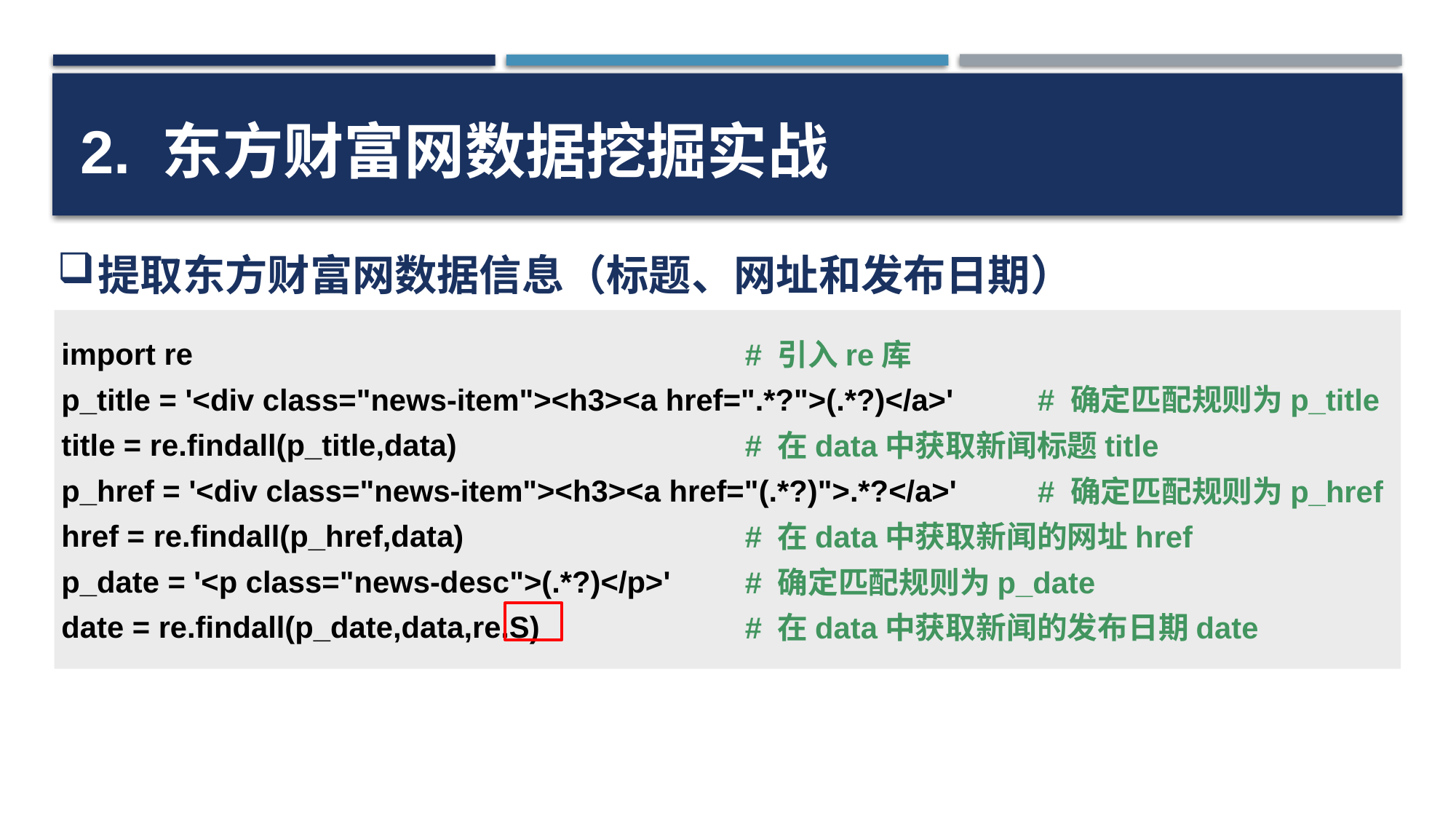

2. 东方财富网数据挖掘实战
提取东方财富网数据信息（标题、网址和发布日期）

import re
p_title = '<div class="news-item"><h3><a href=".*?">(.*?)</a>'
title = re.findall(p_title,data)
p_href = '<div class="news-item"><h3><a href="(.*?)">.*?</a>'
href = re.findall(p_href,data)
p_date = '<p class="news-desc">(.*?)</p>'
date = re.findall(p_date,data,re.S)
# 引入re库
                                   # 确定匹配规则为p_title
# 在data中获取新闻标题title
                                   # 确定匹配规则为p_href
# 在data中获取新闻的网址href
# 确定匹配规则为p_date
# 在data中获取新闻的发布日期date

15